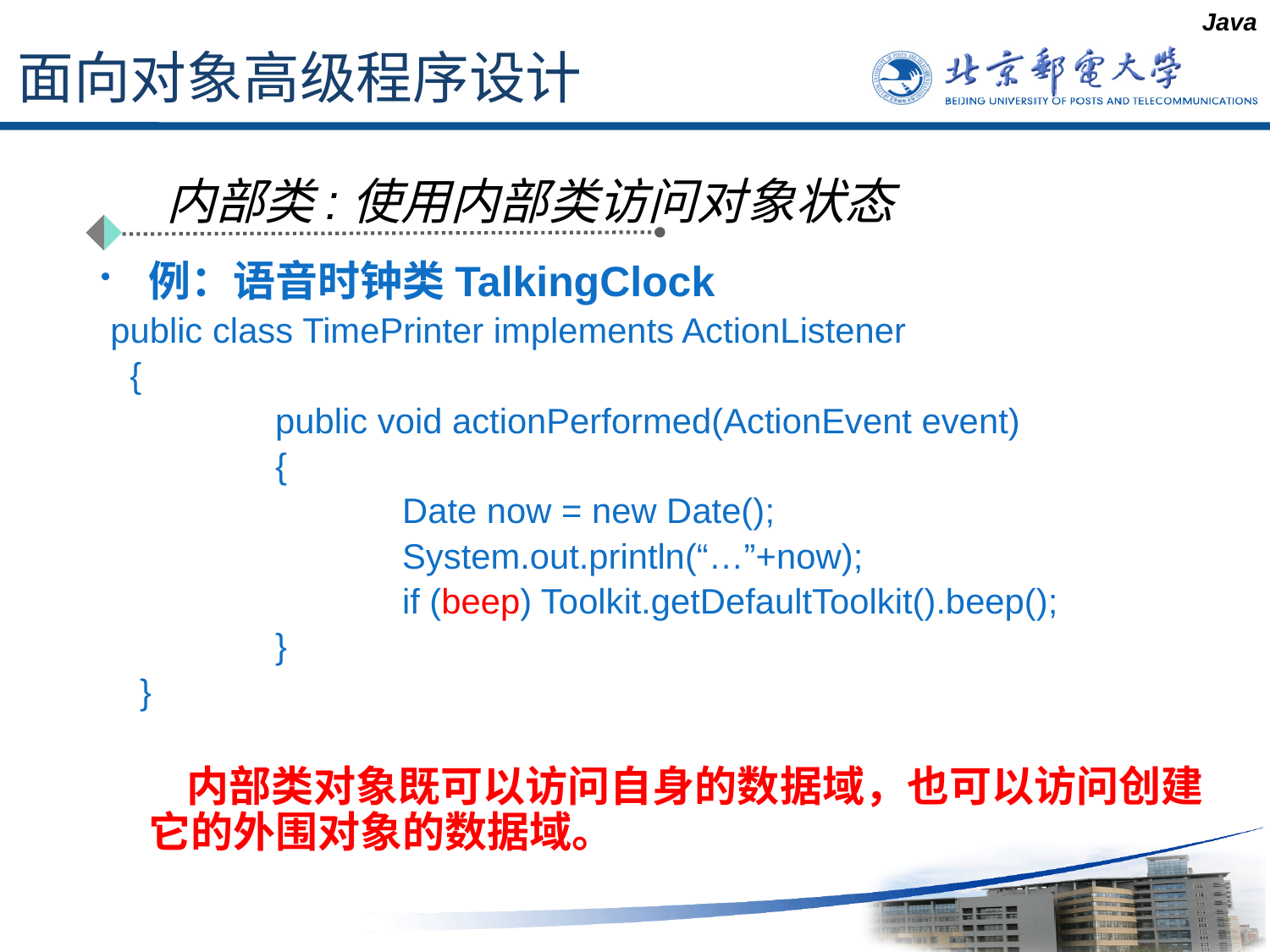

Java
# 面向对象高级程序设计

内部类:使用内部类访问对象状态

例：语音时钟类TalkingClock
 public class TimePrinter implements ActionListener
   {
		public void actionPerformed(ActionEvent event)
		{
			Date now = new Date();
			System.out.println(“…”+now);
			if (beep) Toolkit.getDefaultToolkit().beep();
		}
    }

        内部类对象既可以访问自身的数据域，也可以访问创建它的外围对象的数据域。